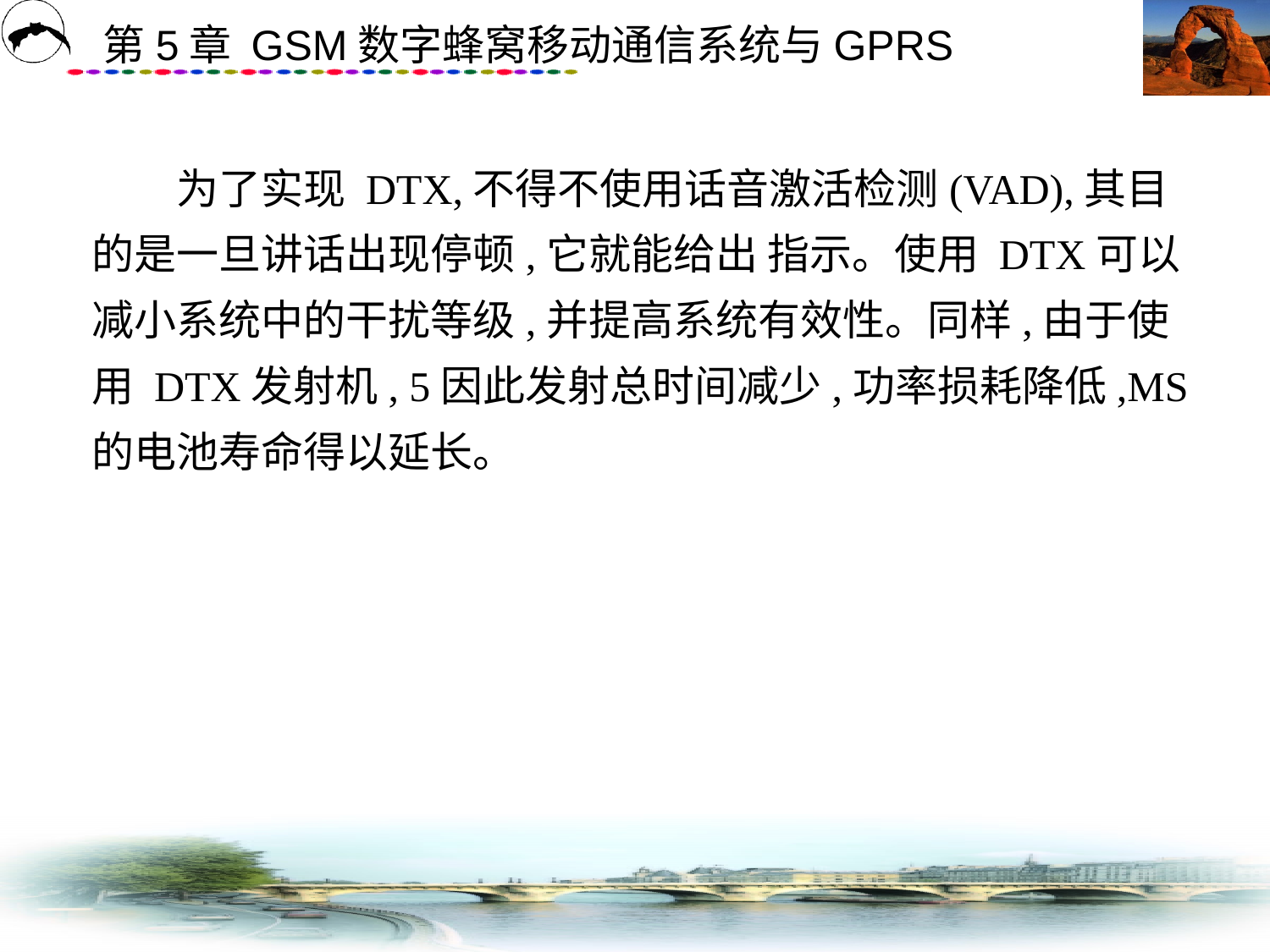

# 为了实现 DTX,不得不使用话音激活检测(VAD),其目的是一旦讲话出现停顿,它就能给出 指示。使用 DTX可以减小系统中的干扰等级,并提高系统有效性。同样,由于使用 DTX发射机, 5因此发射总时间减少,功率损耗降低,MS的电池寿命得以延长。